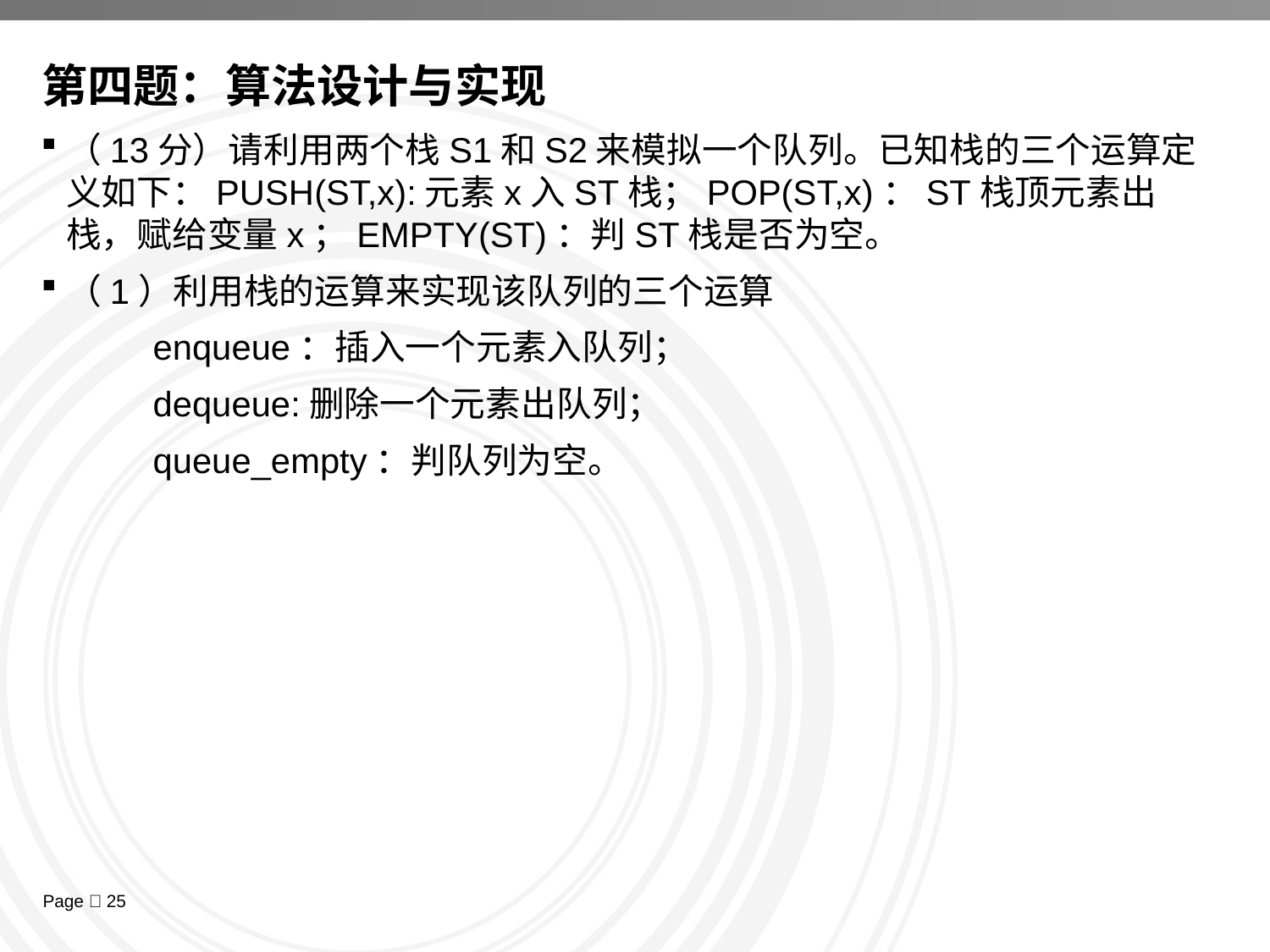

# 第四题：算法设计与实现
（13分）请利用两个栈S1和S2来模拟一个队列。已知栈的三个运算定义如下：PUSH(ST,x):元素x入ST栈；POP(ST,x)：ST栈顶元素出栈，赋给变量x；EMPTY(ST)：判ST栈是否为空。
（1）利用栈的运算来实现该队列的三个运算
enqueue：插入一个元素入队列；
dequeue:删除一个元素出队列；
queue_empty：判队列为空。